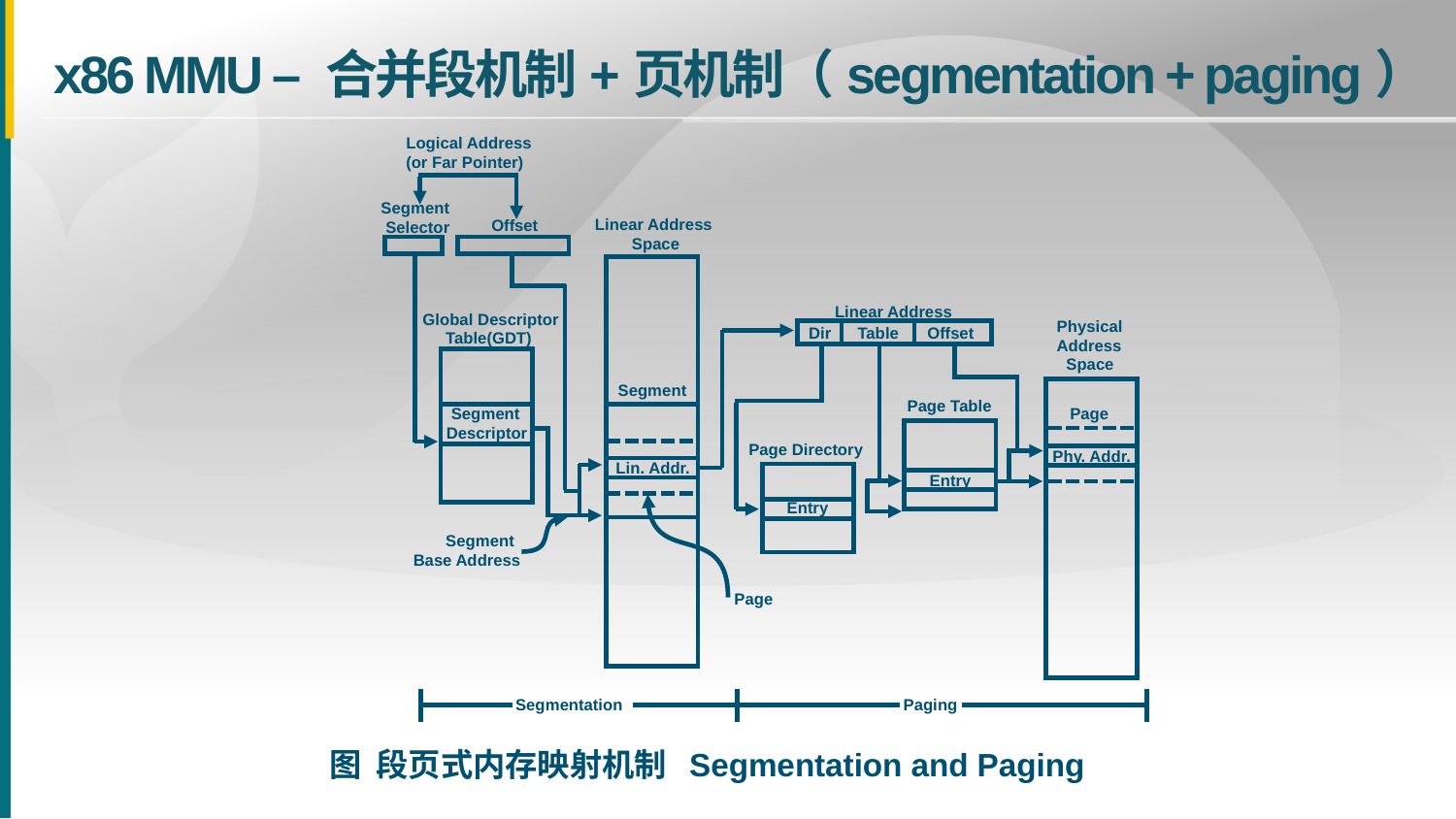

x86 MMU – 合并段机制+页机制（segmentation + paging）
Logical Address
(or Far Pointer)
Segment
 Selector
Linear Address
        Space
Offset

Linear Address
Global Descriptor
     Table(GDT)
Physical
Address
  Space
Dir
Table
Offset

Segment

Page Table
 Segment
Descriptor
Page

Page Directory
Phy. Addr.
Lin. Addr.
Entry

Entry
       Segment
Base Address
Page
Segmentation
Paging
图  段页式内存映射机制  Segmentation and Paging